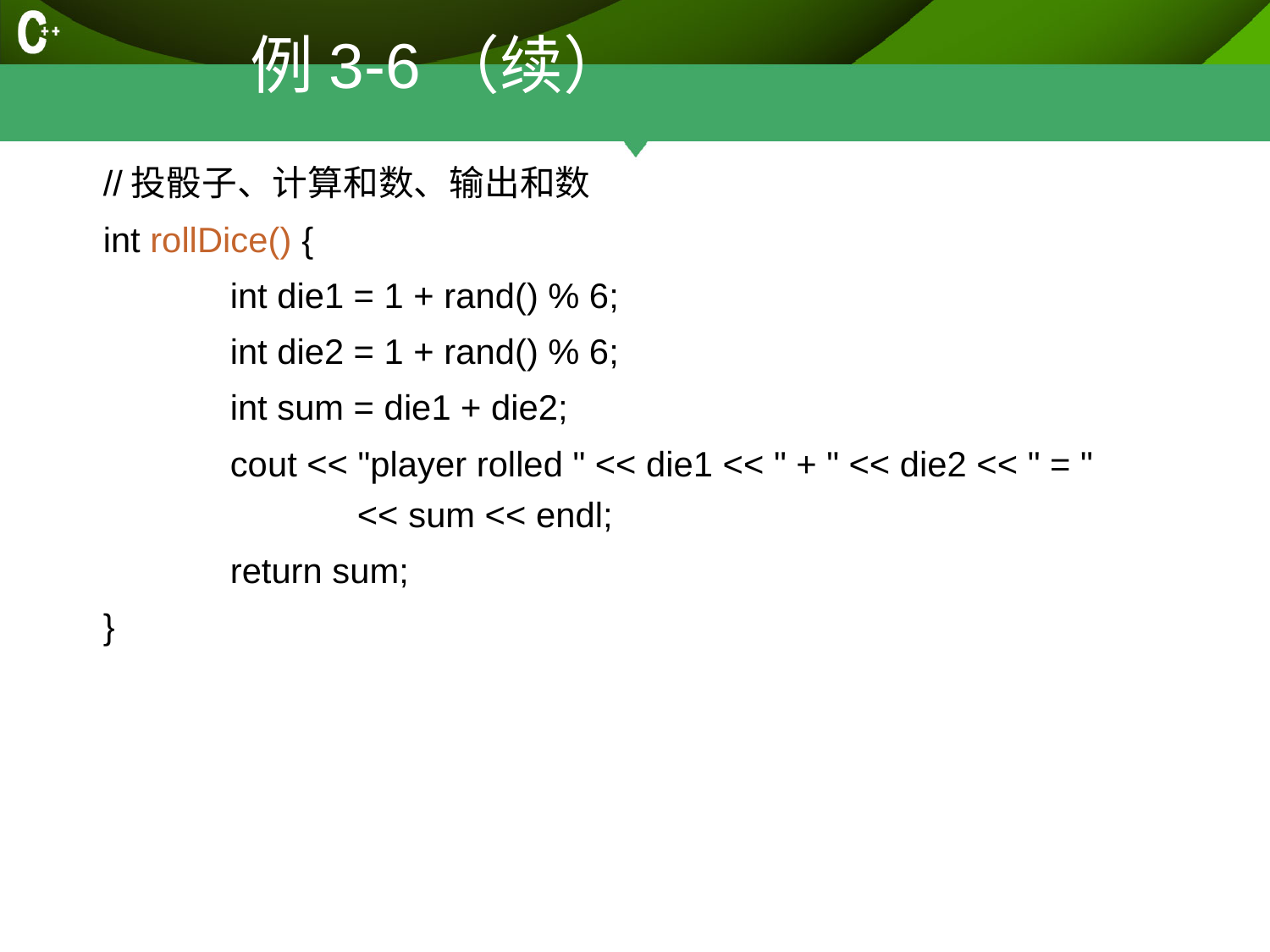

# 例3-6（续）
//投骰子、计算和数、输出和数
int rollDice() {
	int die1 = 1 + rand() % 6;
	int die2 = 1 + rand() % 6;
	int sum = die1 + die2;
	cout << "player rolled " << die1 << " + " << die2 << " = "       		<< sum << endl;
	return sum;
}